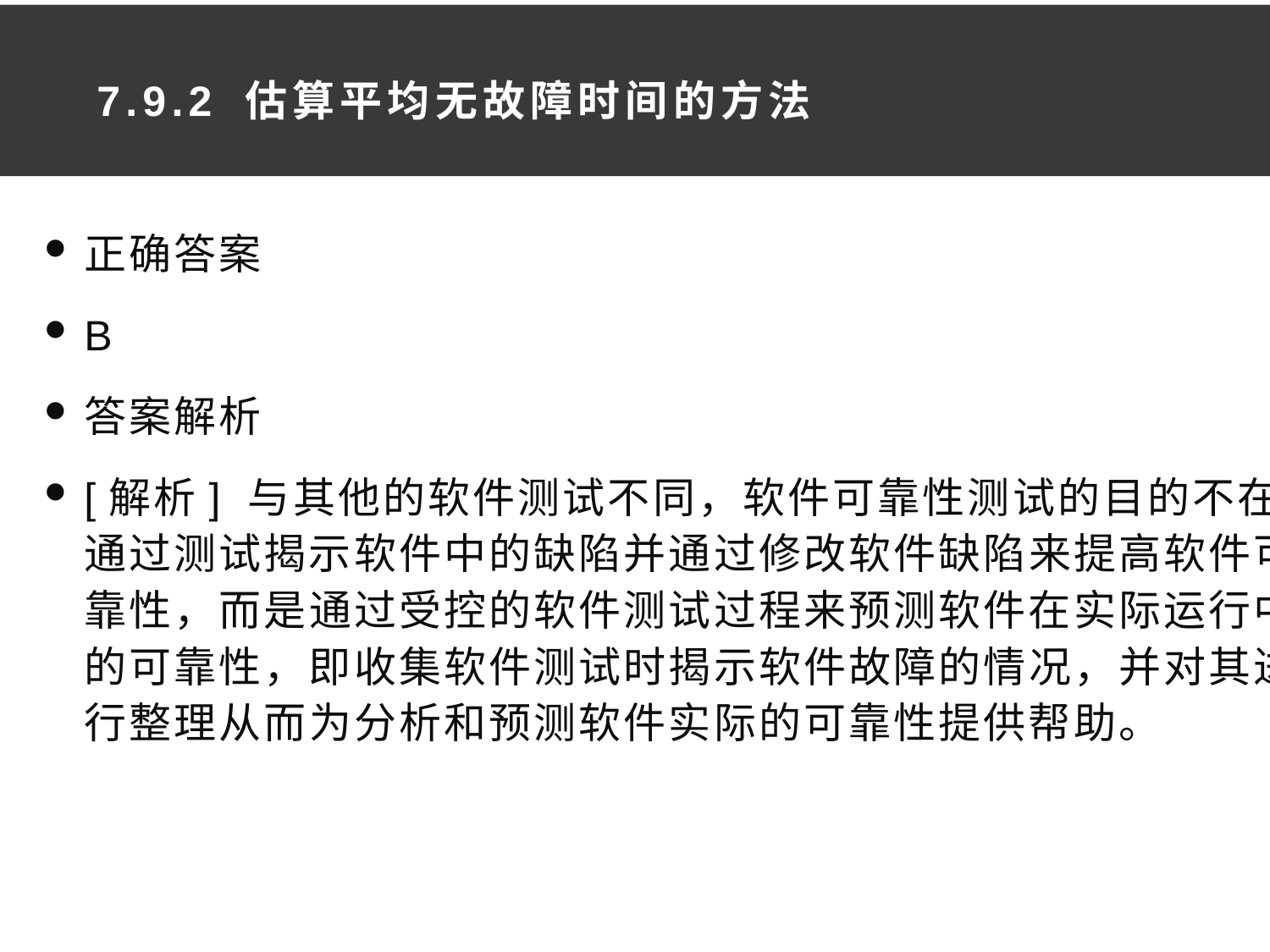

7.9.2 估算平均无故障时间的方法
正确答案
B
答案解析
[解析] 与其他的软件测试不同，软件可靠性测试的目的不在于通过测试揭示软件中的缺陷并通过修改软件缺陷来提高软件可靠性，而是通过受控的软件测试过程来预测软件在实际运行中的可靠性，即收集软件测试时揭示软件故障的情况，并对其进行整理从而为分析和预测软件实际的可靠性提供帮助。